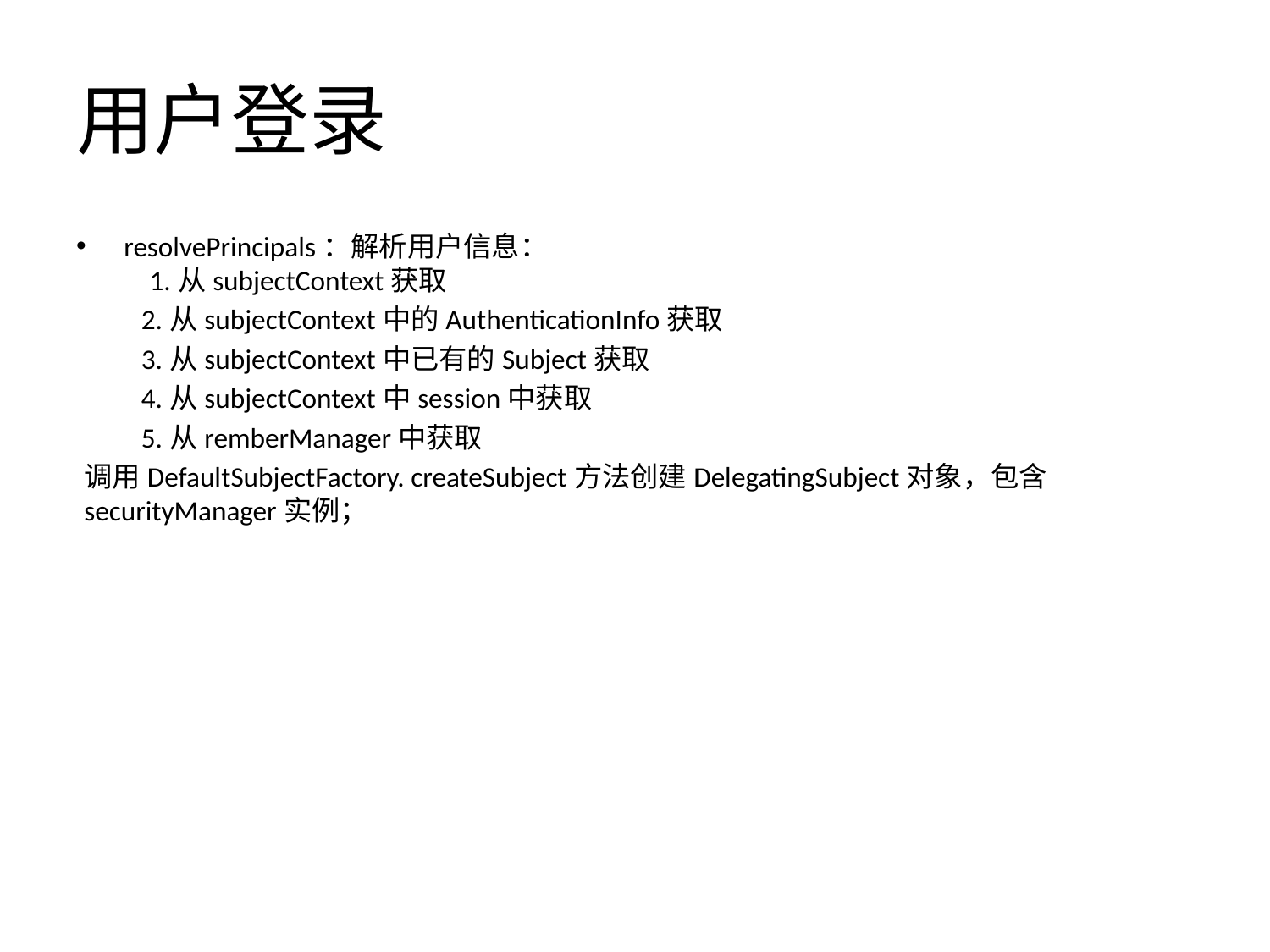

# 用户登录
resolvePrincipals：解析用户信息：
   1.从subjectContext获取
         2.从subjectContext中的AuthenticationInfo获取
         3.从subjectContext中已有的Subject获取
         4.从subjectContext中session中获取
         5.从remberManager中获取
调用DefaultSubjectFactory. createSubject方法创建DelegatingSubject对象，包含securityManager实例；